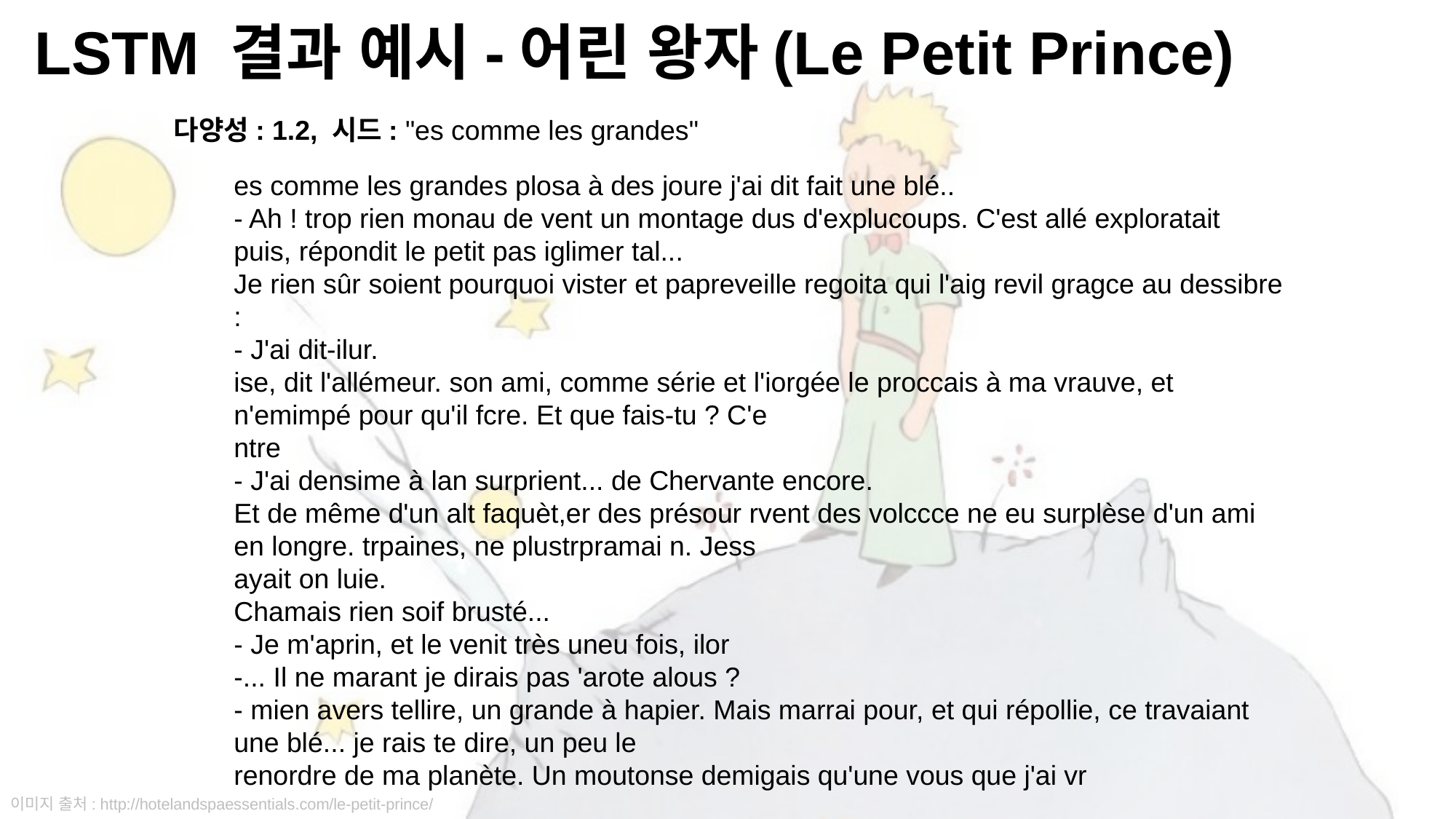

LSTM 결과 예시-어린 왕자(Le Petit Prince)
다양성: 1.2, 시드: "es comme les grandes"
es comme les grandes plosa à des joure j'ai dit fait une blé..
- Ah ! trop rien monau de vent un montage dus d'explucoups. C'est allé exploratait puis, répondit le petit pas iglimer tal...
Je rien sûr soient pourquoi vister et papreveille regoita qui l'aig revil gragce au dessibre :
- J'ai dit-ilur.
ise, dit l'allémeur. son ami, comme série et l'iorgée le proccais à ma vrauve, et n'emimpé pour qu'il fcre. Et que fais-tu ? C'e
ntre
- J'ai densime à lan surprient... de Chervante encore.
Et de même d'un alt faquèt,er des présour rvent des volccce ne eu surplèse d'un ami en longre. trpaines, ne plustrpramai n. Jess
ayait on luie.
Chamais rien soif brusté...
- Je m'aprin, et le venit très uneu fois, ilor
-... Il ne marant je dirais pas 'arote alous ?
- mien avers tellire, un grande à hapier. Mais marrai pour, et qui répollie, ce travaiant une blé... je rais te dire, un peu le
renordre de ma planète. Un moutonse demigais qu'une vous que j'ai vr
이미지 출처: http://hotelandspaessentials.com/le-petit-prince/